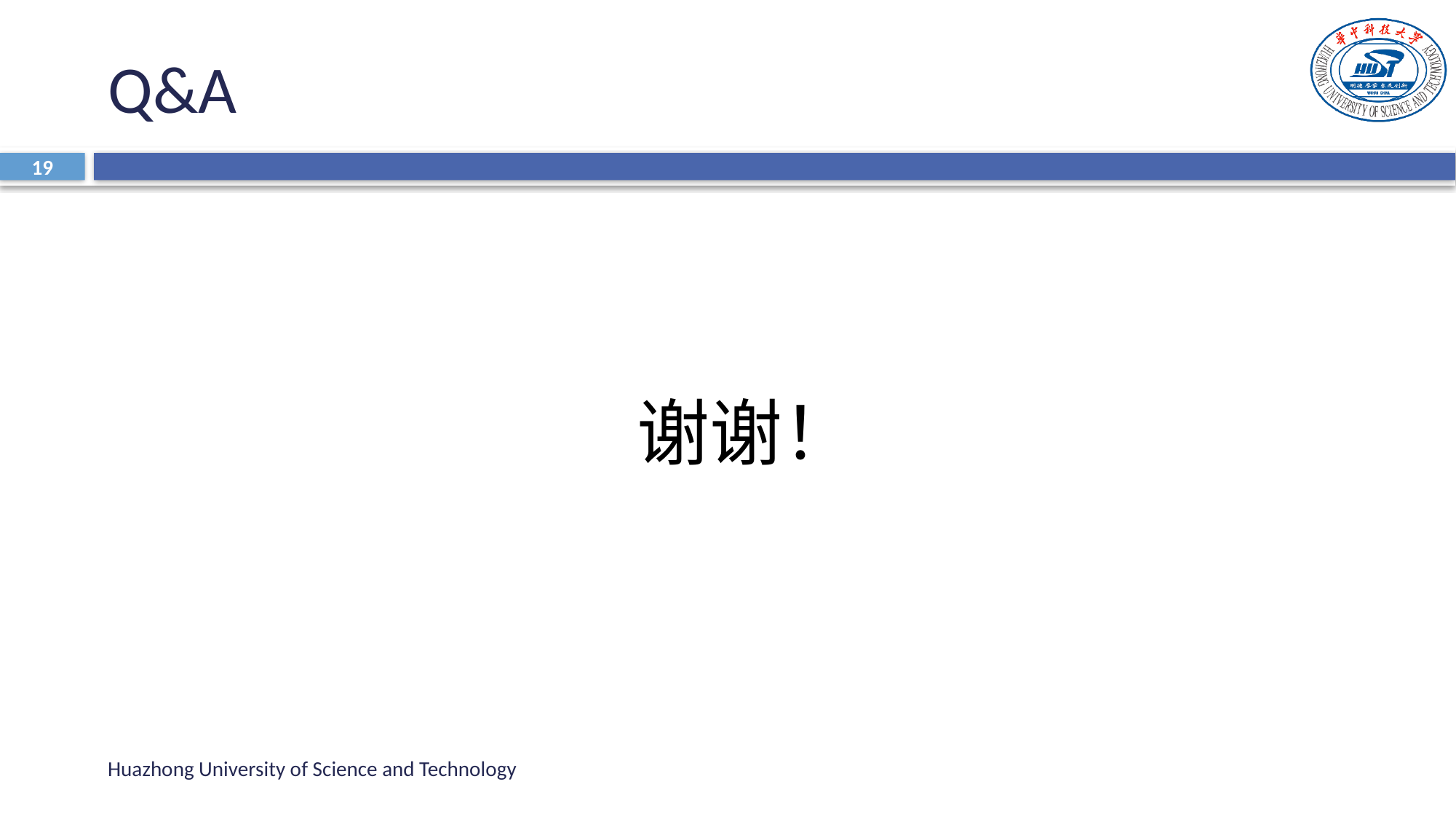

# Q&A
19

谢谢！
Huazhong University of Science and Technology